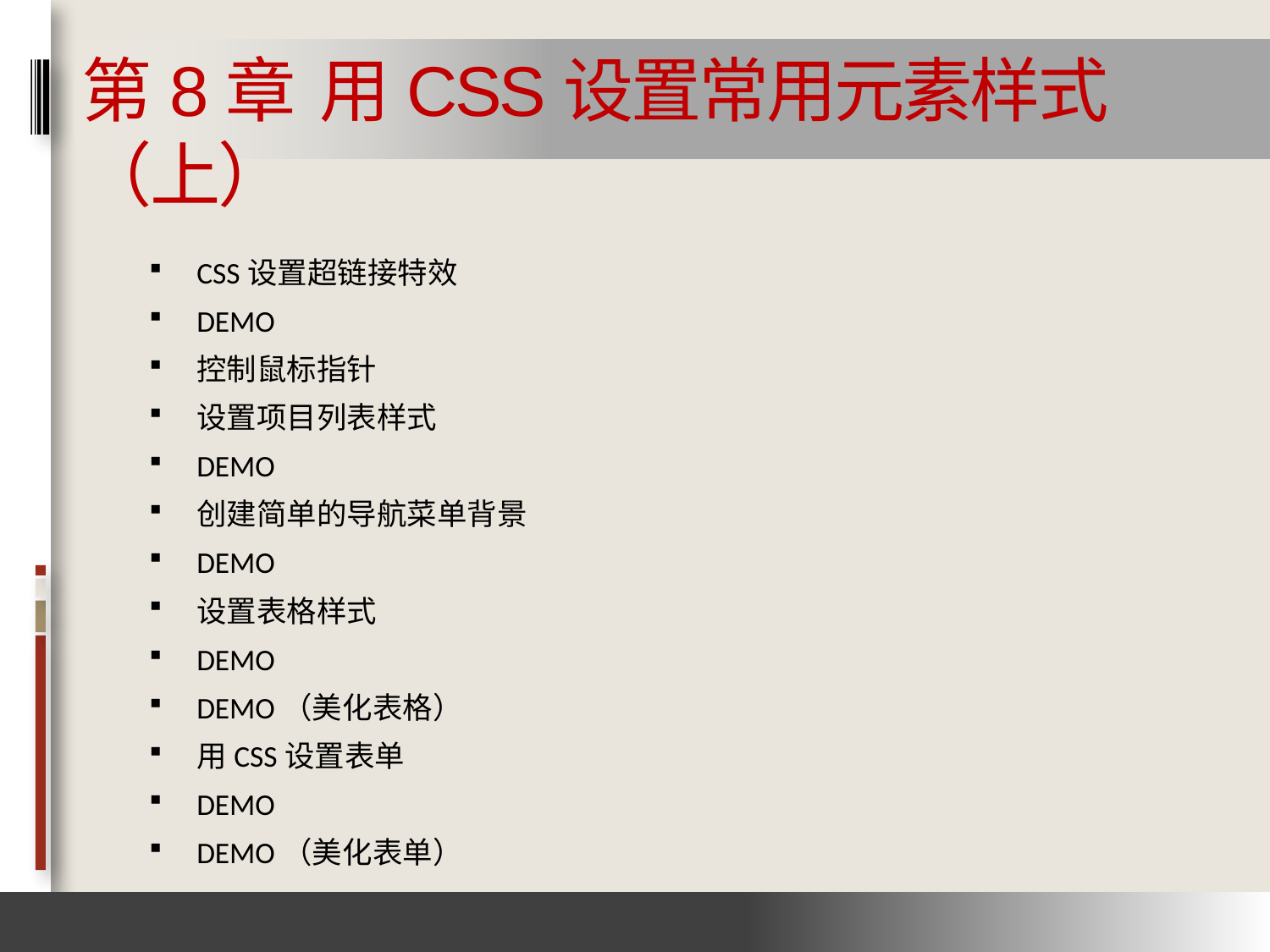

# 第8章  用CSS设置常用元素样式（上）
CSS设置超链接特效
DEMO
控制鼠标指针
设置项目列表样式
DEMO
创建简单的导航菜单背景
DEMO
设置表格样式
DEMO
DEMO（美化表格）
用CSS设置表单
DEMO
DEMO（美化表单）